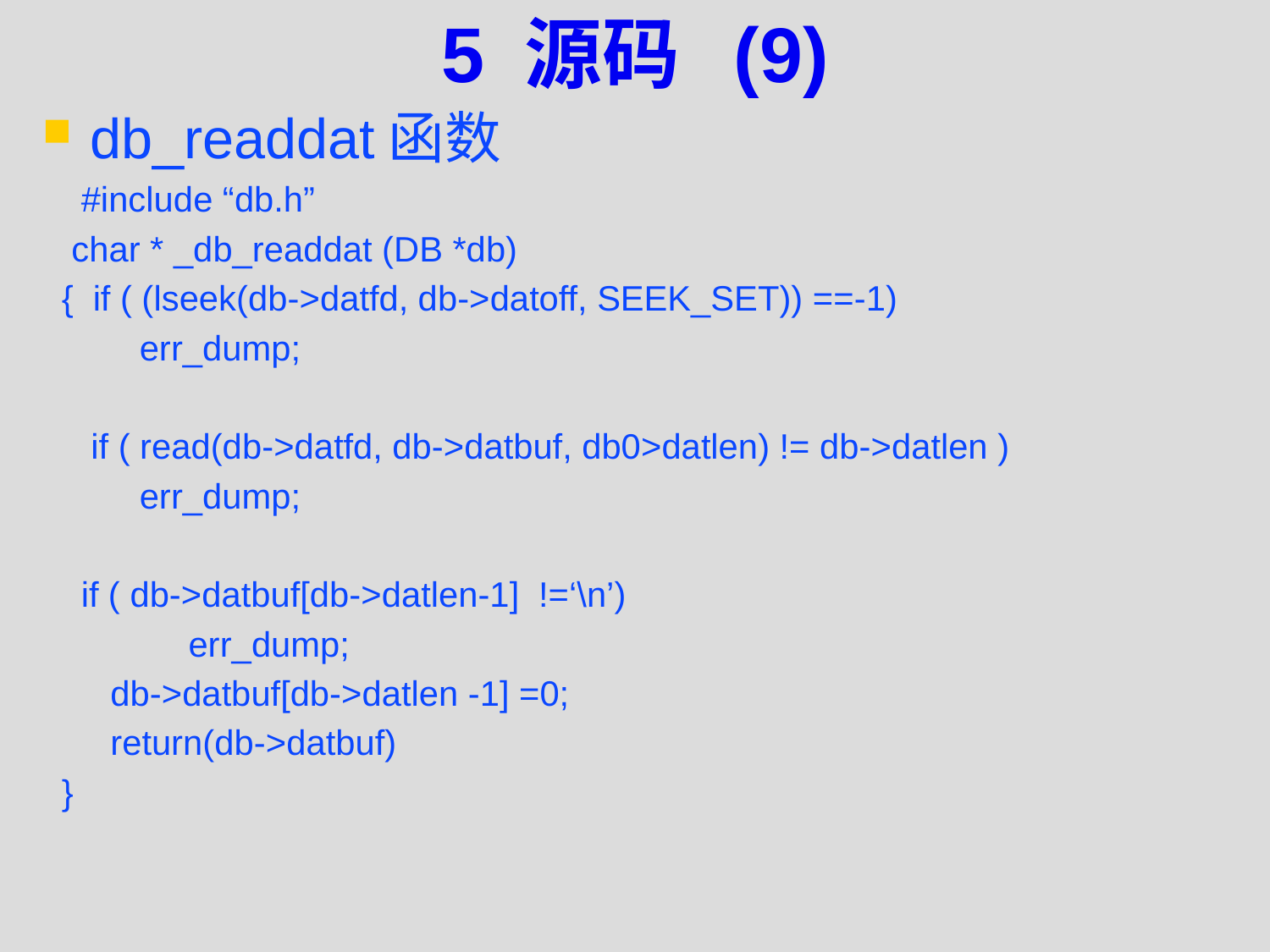

# 5 源码  (9)
db_readdat函数
    #include “db.h”
   char * _db_readdat (DB *db)
  {  if ( (lseek(db->datfd, db->datoff, SEEK_SET)) ==-1)
          err_dump;

     if ( read(db->datfd, db->datbuf, db0>datlen) != db->datlen )
          err_dump;

    if ( db->datbuf[db->datlen-1]  !=‘\n’)
               err_dump;
       db->datbuf[db->datlen -1] =0;
       return(db->datbuf)
  }